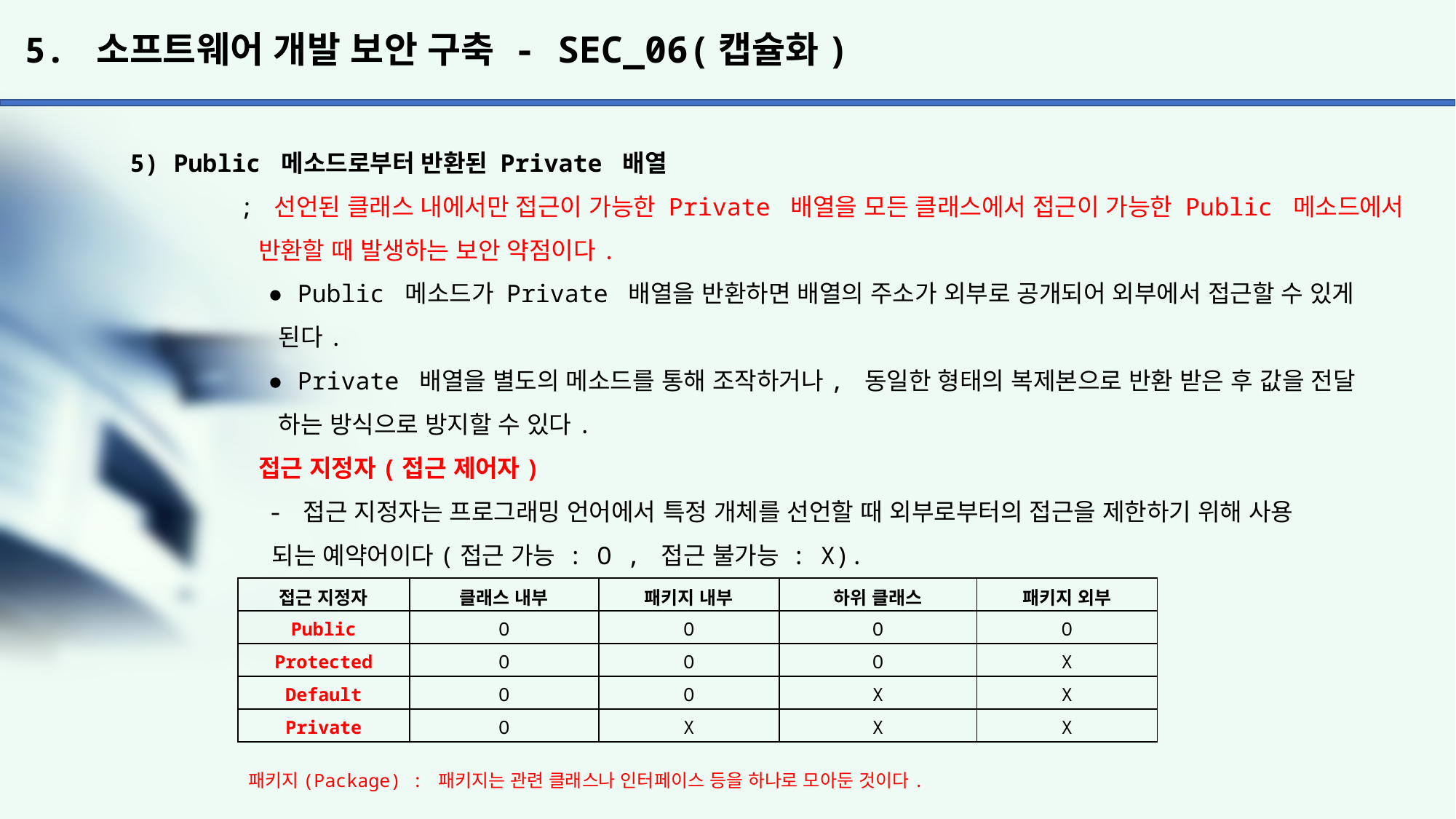

# 5. 소프트웨어 개발 보안 구축 - SEC_06(캡슐화)
5) Public 메소드로부터 반환된 Private 배열
	; 선언된 클래스 내에서만 접근이 가능한 Private 배열을 모든 클래스에서 접근이 가능한 Public 메소드에서
	  반환할 때 발생하는 보안 약점이다.
	  ● Public 메소드가 Private 배열을 반환하면 배열의 주소가 외부로 공개되어 외부에서 접근할 수 있게
	     된다.
	  ● Private 배열을 별도의 메소드를 통해 조작하거나, 동일한 형태의 복제본으로 반환 받은 후 값을 전달
	     하는 방식으로 방지할 수 있다.
	  접근 지정자(접근 제어자)
	  - 접근 지정자는 프로그래밍 언어에서 특정 개체를 선언할 때 외부로부터의 접근을 제한하기 위해 사용
	    되는 예약어이다(접근 가능 : O , 접근 불가능 : X).
| 접근 지정자 | 클래스 내부 | 패키지 내부 | 하위 클래스 | 패키지 외부 |
| --- | --- | --- | --- | --- |
| Public | O | O | O | O |
| Protected | O | O | O | X |
| Default | O | O | X | X |
| Private | O | X | X | X |
패키지(Package) : 패키지는 관련 클래스나 인터페이스 등을 하나로 모아둔 것이다.